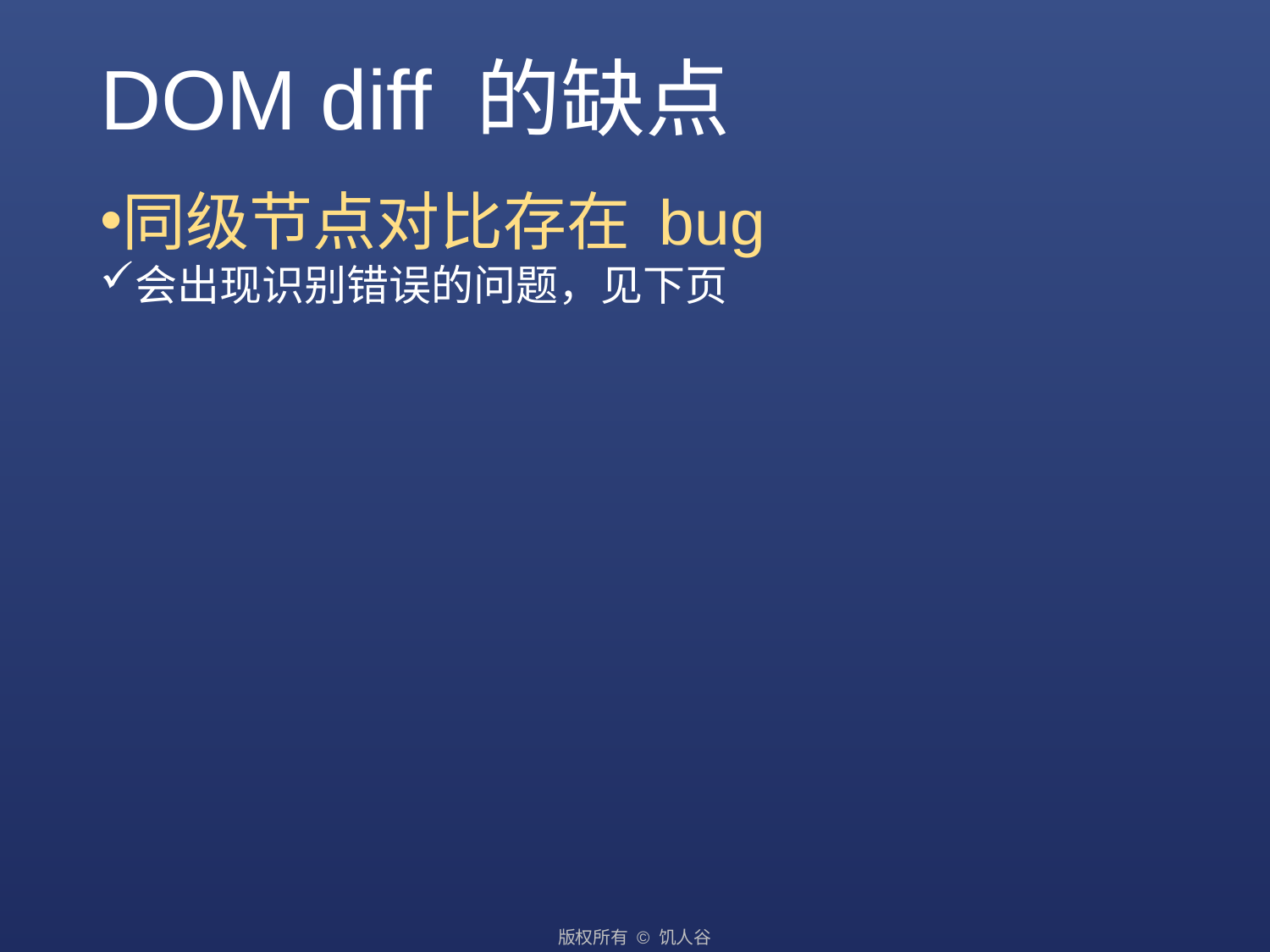

# DOM diff 的缺点
同级节点对比存在 bug
会出现识别错误的问题，见下页